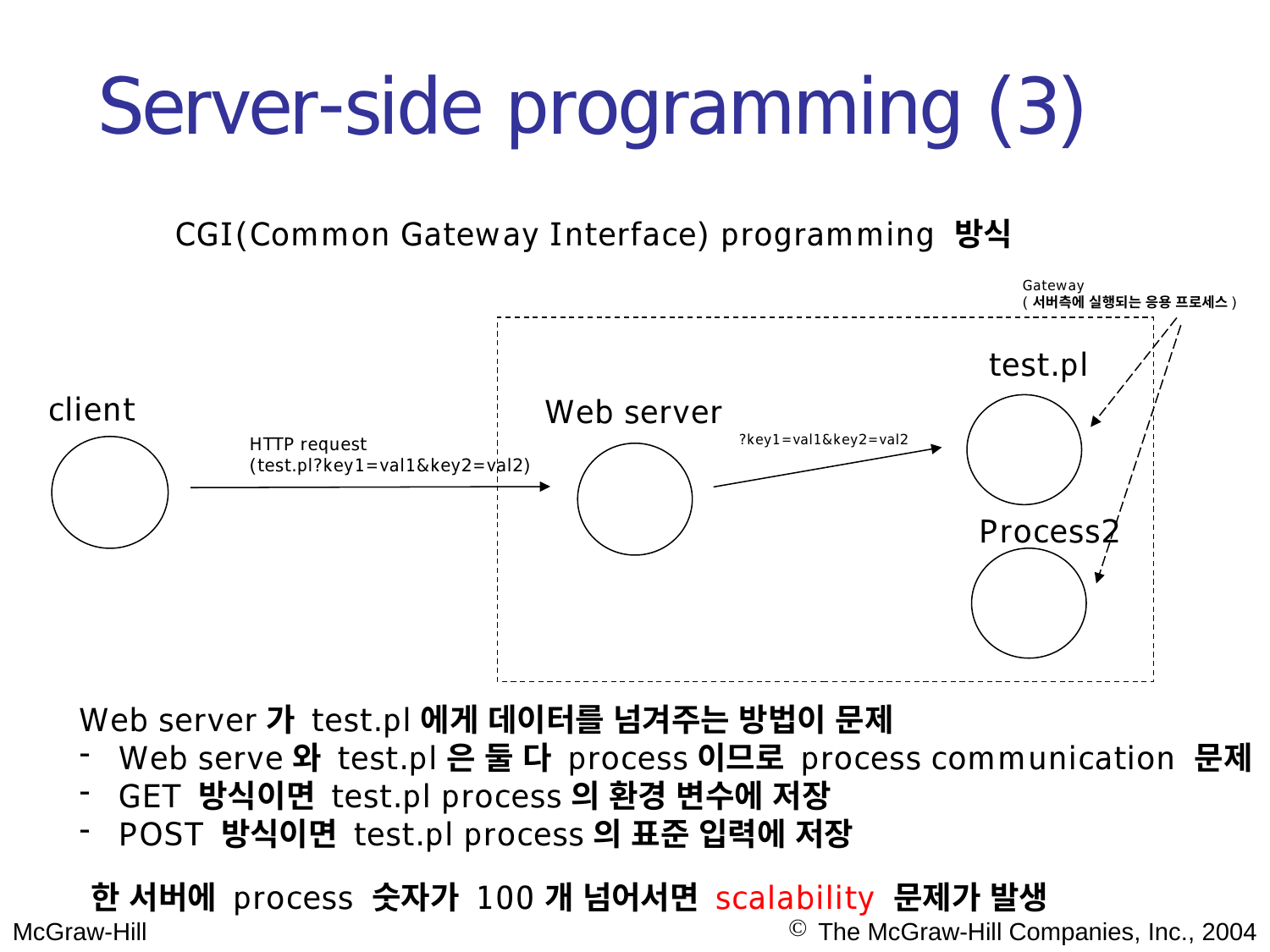

# Server-side programming (3)
CGI(Common Gateway Interface) programming 방식
Gateway
(서버측에 실행되는 응용 프로세스)

 test.pl
client
Web server

?key1=val1&key2=val2
HTTP request
(test.pl?key1=val1&key2=val2)

Process2

Web server가 test.pl에게 데이터를 넘겨주는 방법이 문제
Web serve와 test.pl은 둘 다 process이므로 process communication 문제
GET 방식이면 test.pl process의 환경 변수에 저장
POST 방식이면 test.pl process의 표준 입력에 저장
한 서버에 process 숫자가 100개 넘어서면 scalability 문제가 발생